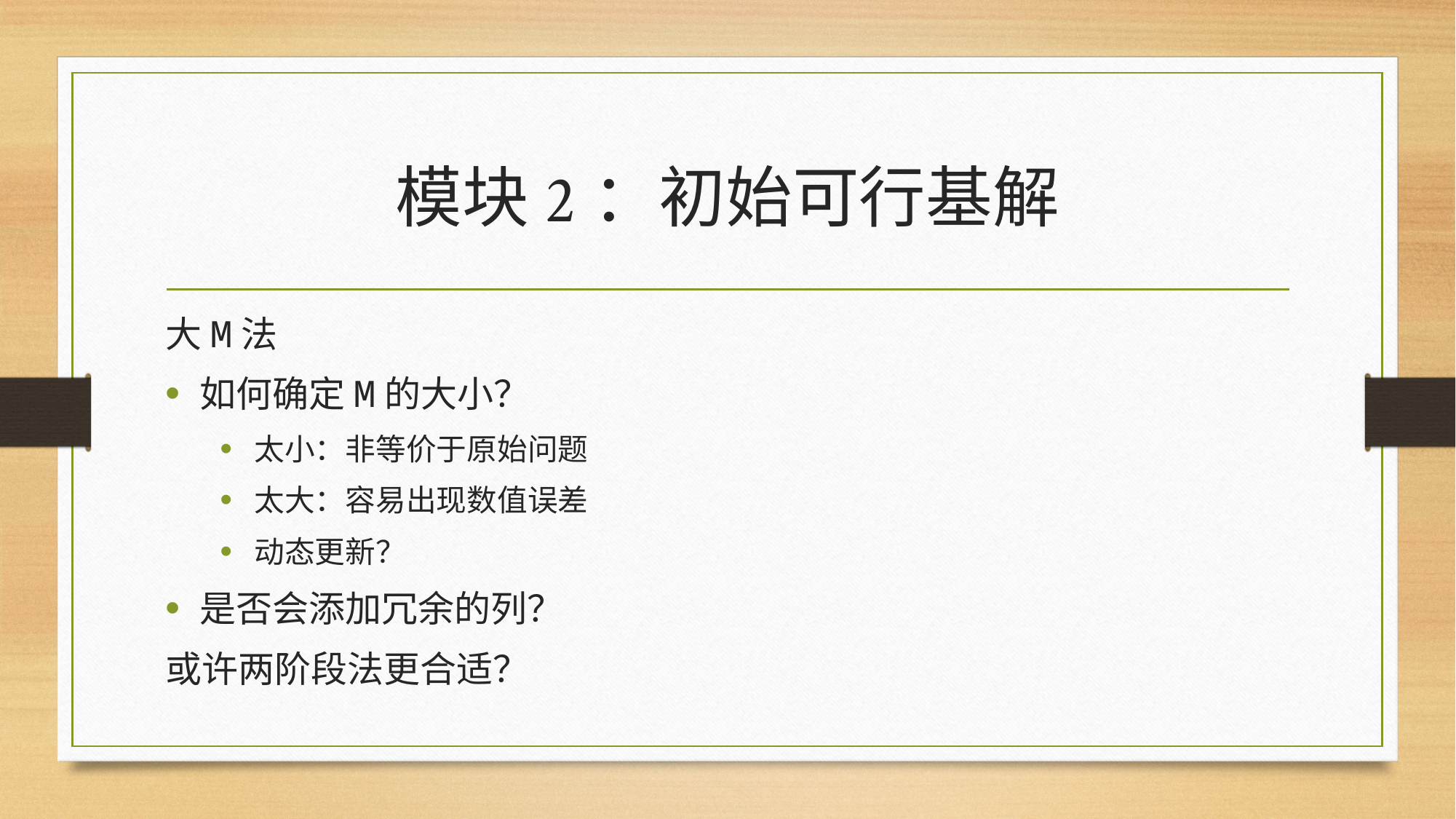

# 模块2：初始可行基解
大M法
如何确定M的大小？
太小：非等价于原始问题
太大：容易出现数值误差
动态更新？
是否会添加冗余的列？
或许两阶段法更合适？